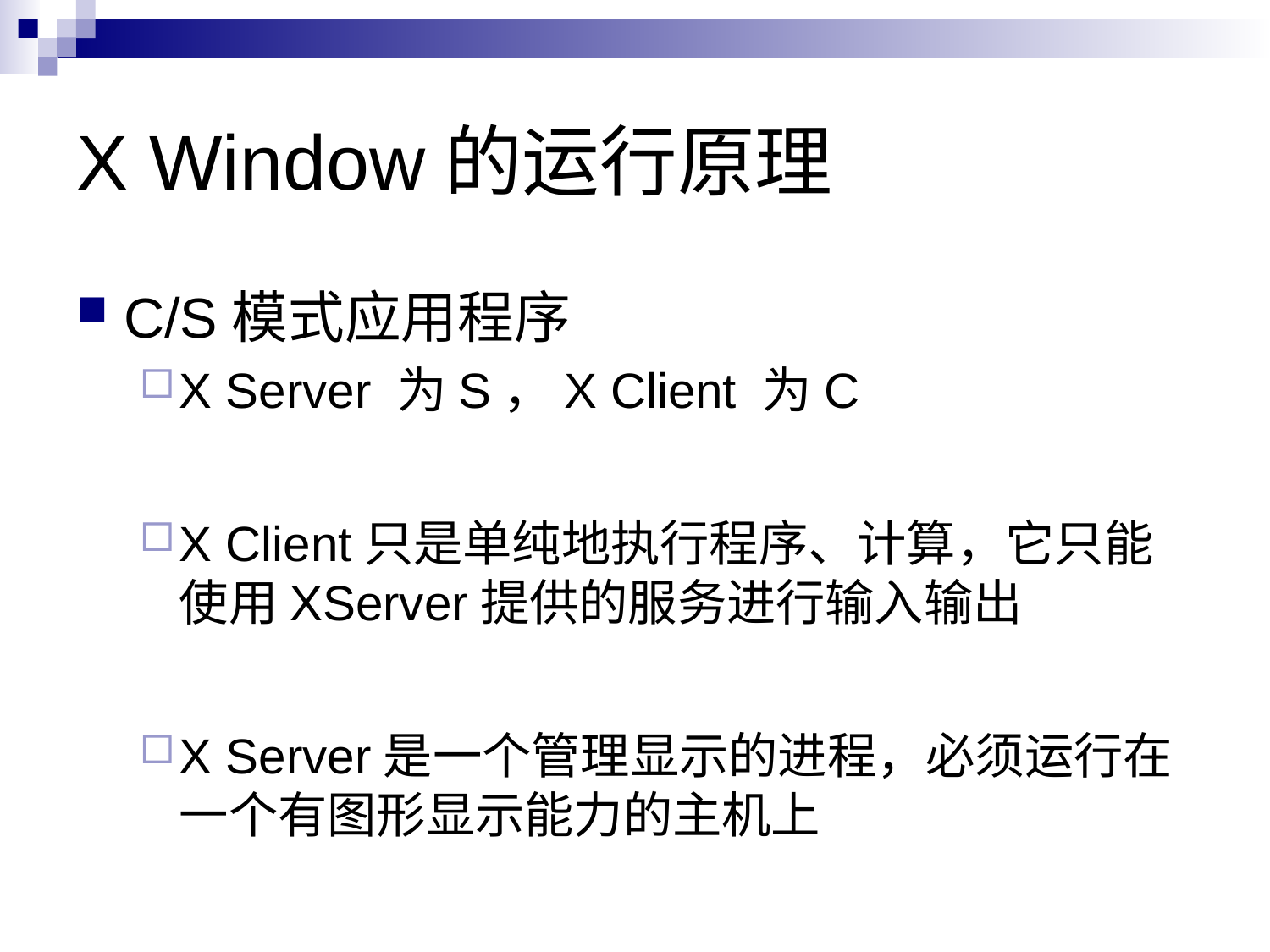

# X Window的运行原理
C/S模式应用程序
X Server 为S，X Client 为C

X Client只是单纯地执行程序、计算，它只能使用XServer提供的服务进行输入输出

X Server是一个管理显示的进程，必须运行在一个有图形显示能力的主机上